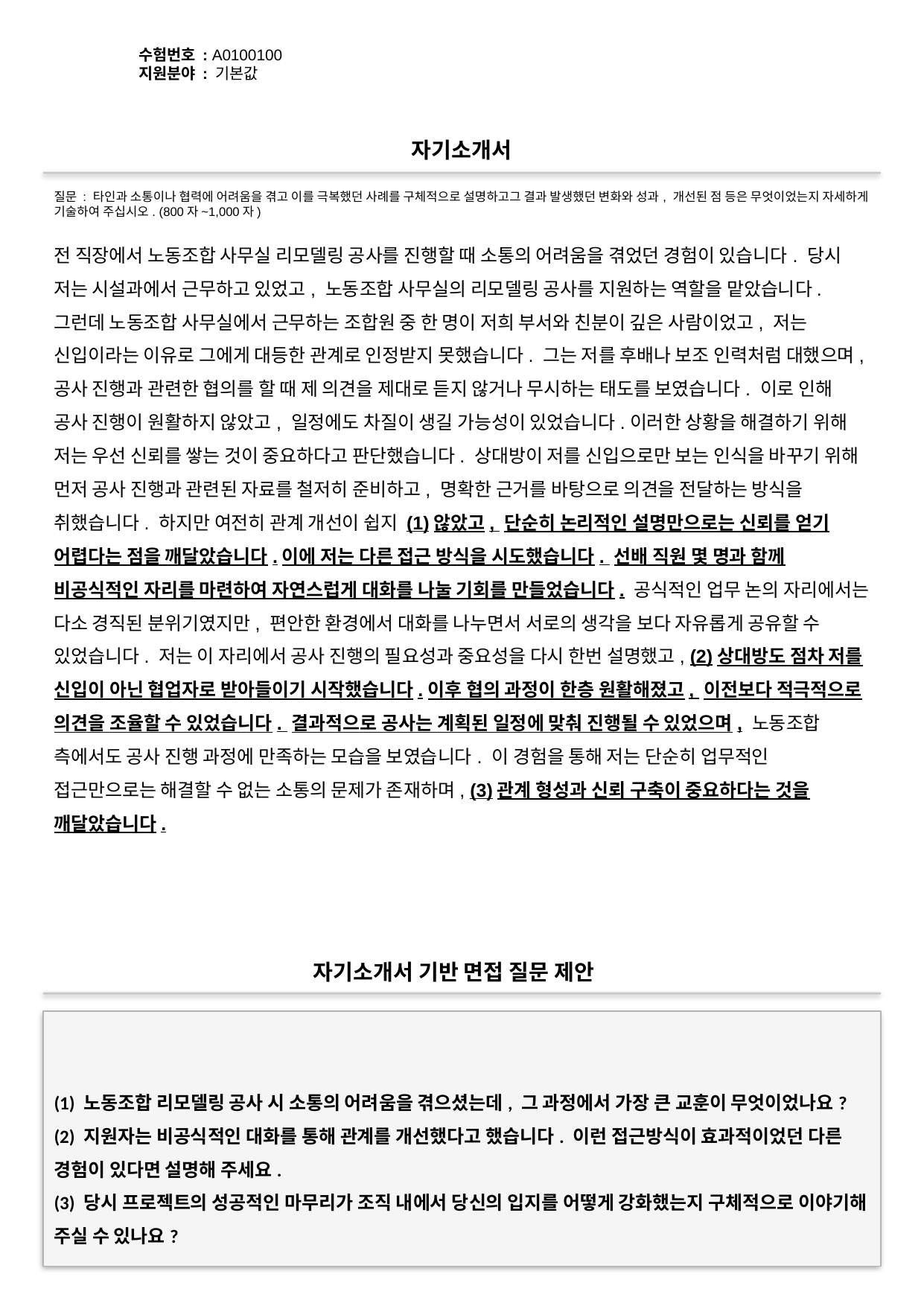

수험번호 : A0100100
지원분야 : 기본값
#

자기소개서

질문 : 타인과 소통이나 협력에 어려움을 겪고 이를 극복했던 사례를 구체적으로 설명하고그 결과 발생했던 변화와 성과, 개선된 점 등은 무엇이었는지 자세하게 기술하여 주십시오. (800자~1,000자)

전 직장에서 노동조합 사무실 리모델링 공사를 진행할 때 소통의 어려움을 겪었던 경험이 있습니다. 당시 저는 시설과에서 근무하고 있었고, 노동조합 사무실의 리모델링 공사를 지원하는 역할을 맡았습니다. 그런데 노동조합 사무실에서 근무하는 조합원 중 한 명이 저희 부서와 친분이 깊은 사람이었고, 저는 신입이라는 이유로 그에게 대등한 관계로 인정받지 못했습니다. 그는 저를 후배나 보조 인력처럼 대했으며, 공사 진행과 관련한 협의를 할 때 제 의견을 제대로 듣지 않거나 무시하는 태도를 보였습니다. 이로 인해 공사 진행이 원활하지 않았고, 일정에도 차질이 생길 가능성이 있었습니다.이러한 상황을 해결하기 위해 저는 우선 신뢰를 쌓는 것이 중요하다고 판단했습니다. 상대방이 저를 신입으로만 보는 인식을 바꾸기 위해 먼저 공사 진행과 관련된 자료를 철저히 준비하고, 명확한 근거를 바탕으로 의견을 전달하는 방식을 취했습니다. 하지만 여전히 관계 개선이 쉽지 (1)않았고, 단순히 논리적인 설명만으로는 신뢰를 얻기 어렵다는 점을 깨달았습니다.이에 저는 다른 접근 방식을 시도했습니다. 선배 직원 몇 명과 함께 비공식적인 자리를 마련하여 자연스럽게 대화를 나눌 기회를 만들었습니다. 공식적인 업무 논의 자리에서는 다소 경직된 분위기였지만, 편안한 환경에서 대화를 나누면서 서로의 생각을 보다 자유롭게 공유할 수 있었습니다. 저는 이 자리에서 공사 진행의 필요성과 중요성을 다시 한번 설명했고, (2)상대방도 점차 저를 신입이 아닌 협업자로 받아들이기 시작했습니다.이후 협의 과정이 한층 원활해졌고, 이전보다 적극적으로 의견을 조율할 수 있었습니다. 결과적으로 공사는 계획된 일정에 맞춰 진행될 수 있었으며, 노동조합 측에서도 공사 진행 과정에 만족하는 모습을 보였습니다. 이 경험을 통해 저는 단순히 업무적인 접근만으로는 해결할 수 없는 소통의 문제가 존재하며, (3)관계 형성과 신뢰 구축이 중요하다는 것을 깨달았습니다.

자기소개서 기반 면접 질문 제안

(1) 노동조합 리모델링 공사 시 소통의 어려움을 겪으셨는데, 그 과정에서 가장 큰 교훈이 무엇이었나요?
(2) 지원자는 비공식적인 대화를 통해 관계를 개선했다고 했습니다. 이런 접근방식이 효과적이었던 다른 경험이 있다면 설명해 주세요.
(3) 당시 프로젝트의 성공적인 마무리가 조직 내에서 당신의 입지를 어떻게 강화했는지 구체적으로 이야기해 주실 수 있나요?